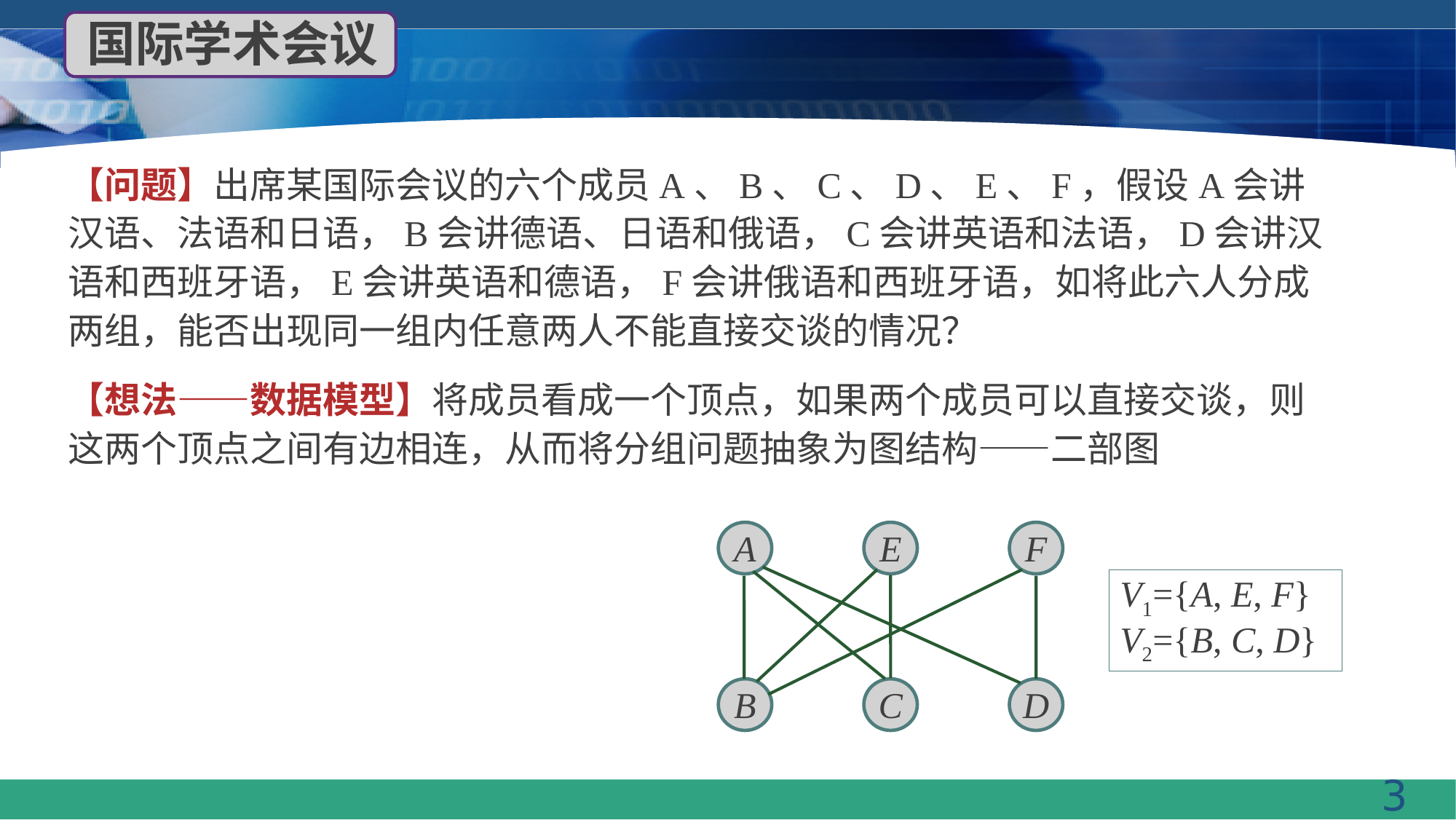

国际学术会议

【问题】出席某国际会议的六个成员A、B、C、D、E、F，假设A会讲汉语、法语和日语，B会讲德语、日语和俄语，C会讲英语和法语，D会讲汉语和西班牙语，E会讲英语和德语，F会讲俄语和西班牙语，如将此六人分成两组，能否出现同一组内任意两人不能直接交谈的情况？
【想法——数据模型】将成员看成一个顶点，如果两个成员可以直接交谈，则这两个顶点之间有边相连，从而将分组问题抽象为图结构——二部图
A
E
F

B
C
D
V1={A, E, F}
V2={B, C, D}